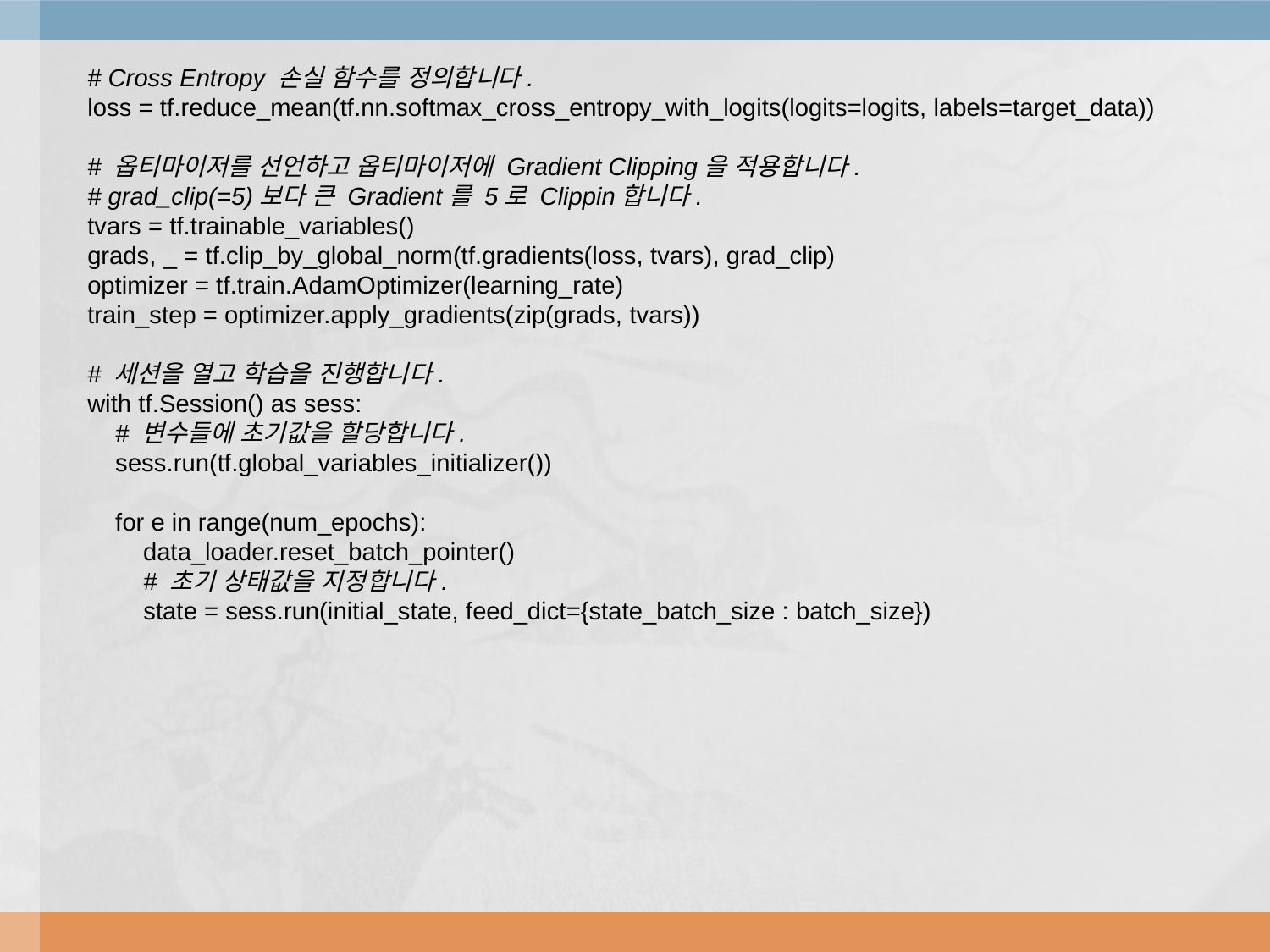

# Cross Entropy 손실 함수를 정의합니다. loss = tf.reduce_mean(tf.nn.softmax_cross_entropy_with_logits(logits=logits, labels=target_data)) # 옵티마이저를 선언하고 옵티마이저에 Gradient Clipping을 적용합니다. # grad_clip(=5)보다 큰 Gradient를 5로 Clippin합니다. tvars = tf.trainable_variables() grads, _ = tf.clip_by_global_norm(tf.gradients(loss, tvars), grad_clip) optimizer = tf.train.AdamOptimizer(learning_rate) train_step = optimizer.apply_gradients(zip(grads, tvars)) # 세션을 열고 학습을 진행합니다. with tf.Session() as sess: # 변수들에 초기값을 할당합니다. sess.run(tf.global_variables_initializer()) for e in range(num_epochs): data_loader.reset_batch_pointer() # 초기 상태값을 지정합니다. state = sess.run(initial_state, feed_dict={state_batch_size : batch_size})